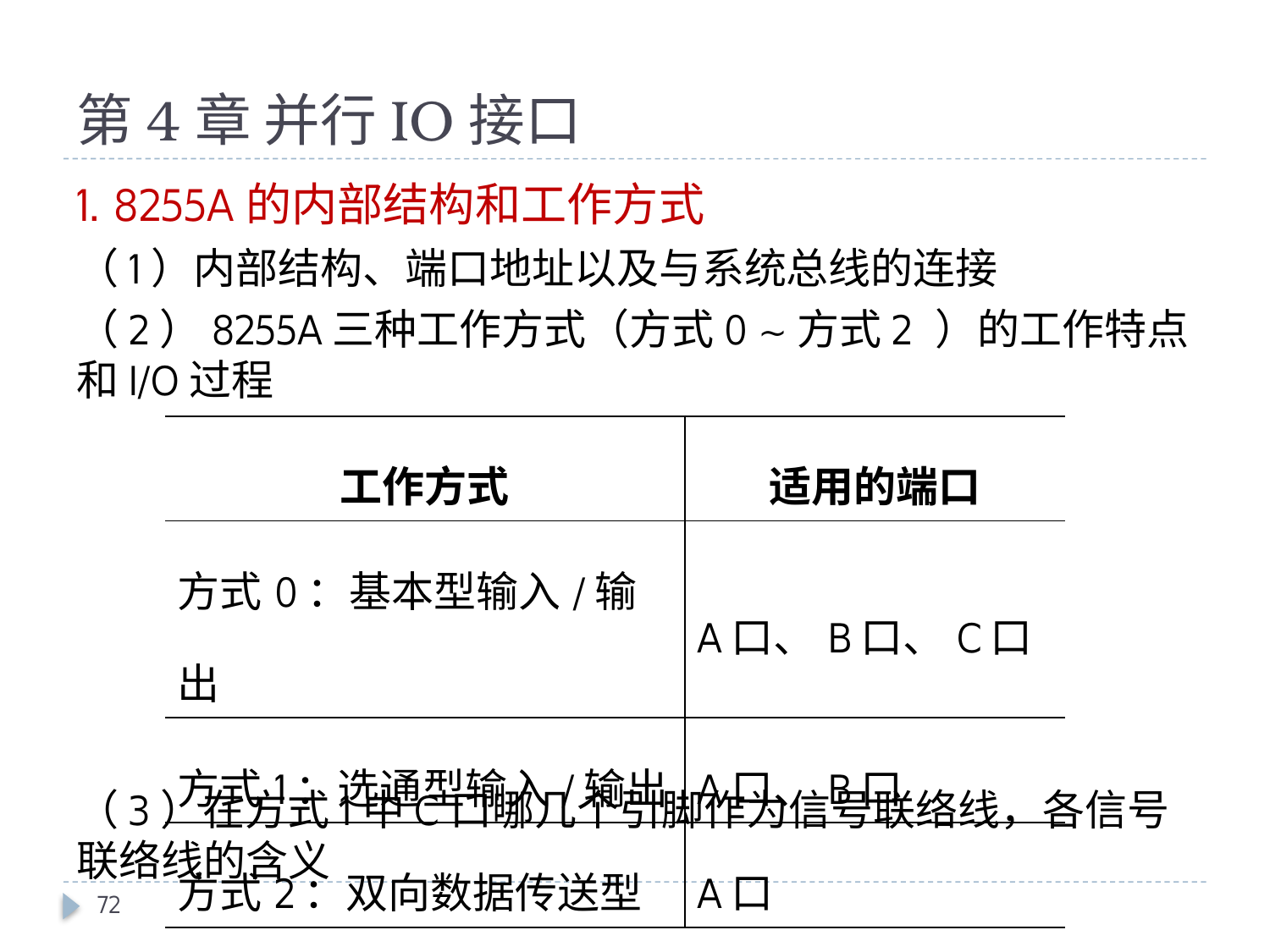

# 第4章 并行IO接口
1. 8255A的内部结构和工作方式
（1）内部结构、端口地址以及与系统总线的连接
（2）8255A三种工作方式（方式0 ~方式2 ）的工作特点和I/O过程

（3）在方式1中C口哪几个引脚作为信号联络线，各信号联络线的含义
| 工作方式 | 适用的端口 |
| --- | --- |
| 方式0：基本型输入/输出 | A口、B口、C口 |
| 方式1：选通型输入/输出 | A口、B口 |
| 方式2：双向数据传送型 | A口 |
72